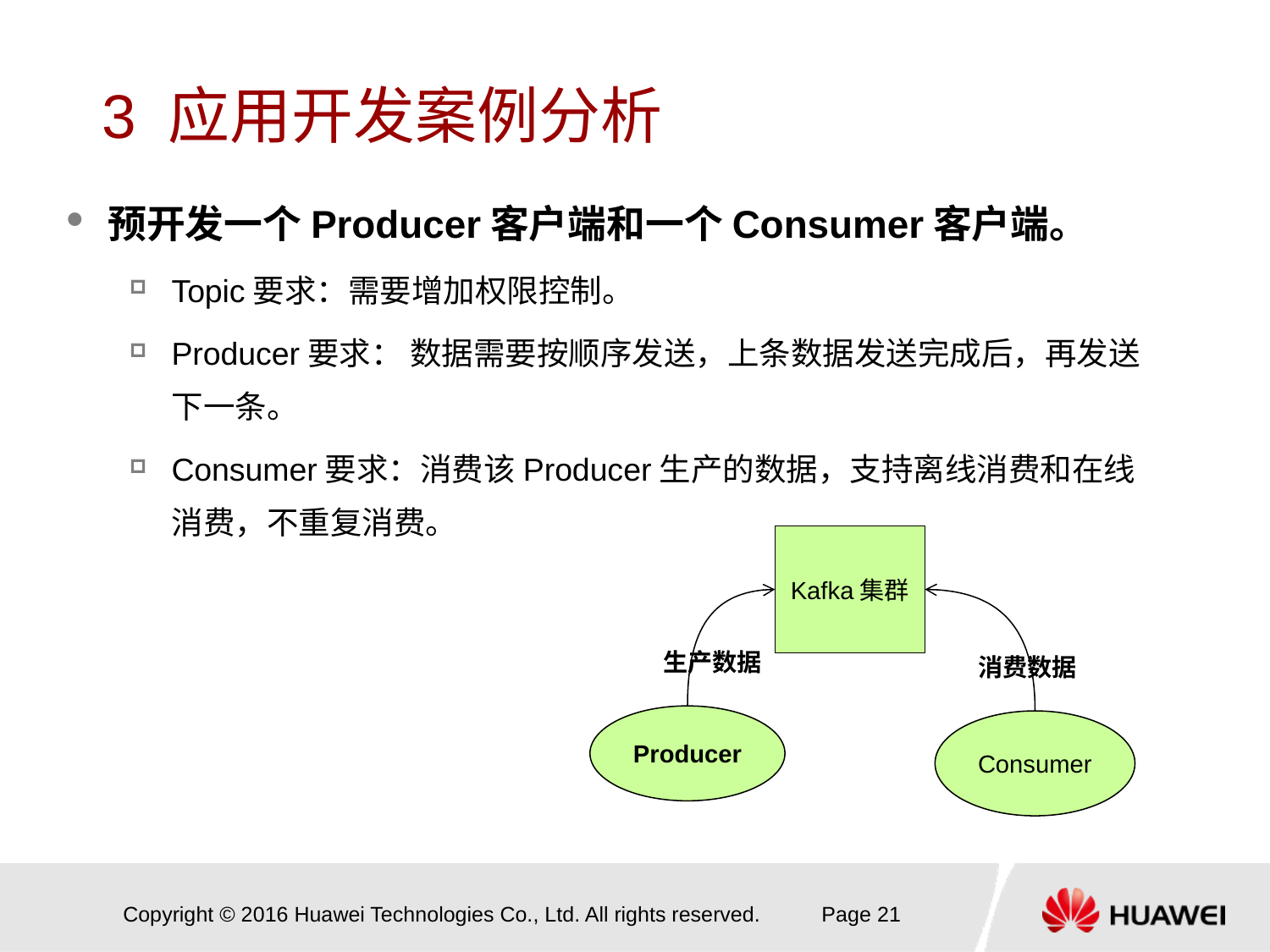

# 3 应用开发案例分析
预开发一个Producer客户端和一个Consumer客户端。
Topic要求：需要增加权限控制。
Producer要求： 数据需要按顺序发送，上条数据发送完成后，再发送下一条。
Consumer要求：消费该Producer生产的数据，支持离线消费和在线消费，不重复消费。
Kafka集群
生产数据
消费数据
Producer
Consumer